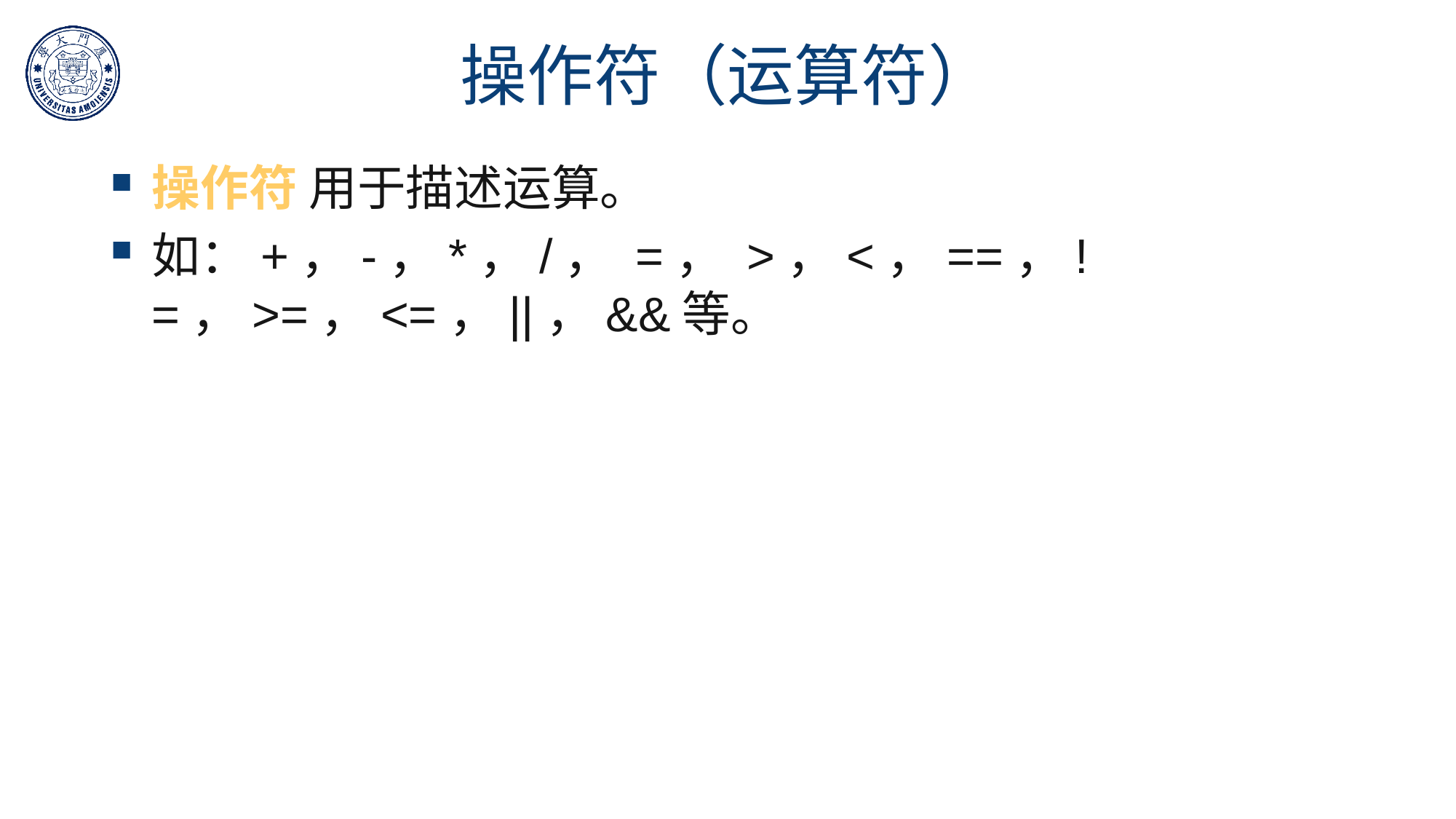

# 操作符（运算符）
操作符 用于描述运算。
如：+，-，*，/， =， >，<，==，!=，>=，<=，||，&&等。

65